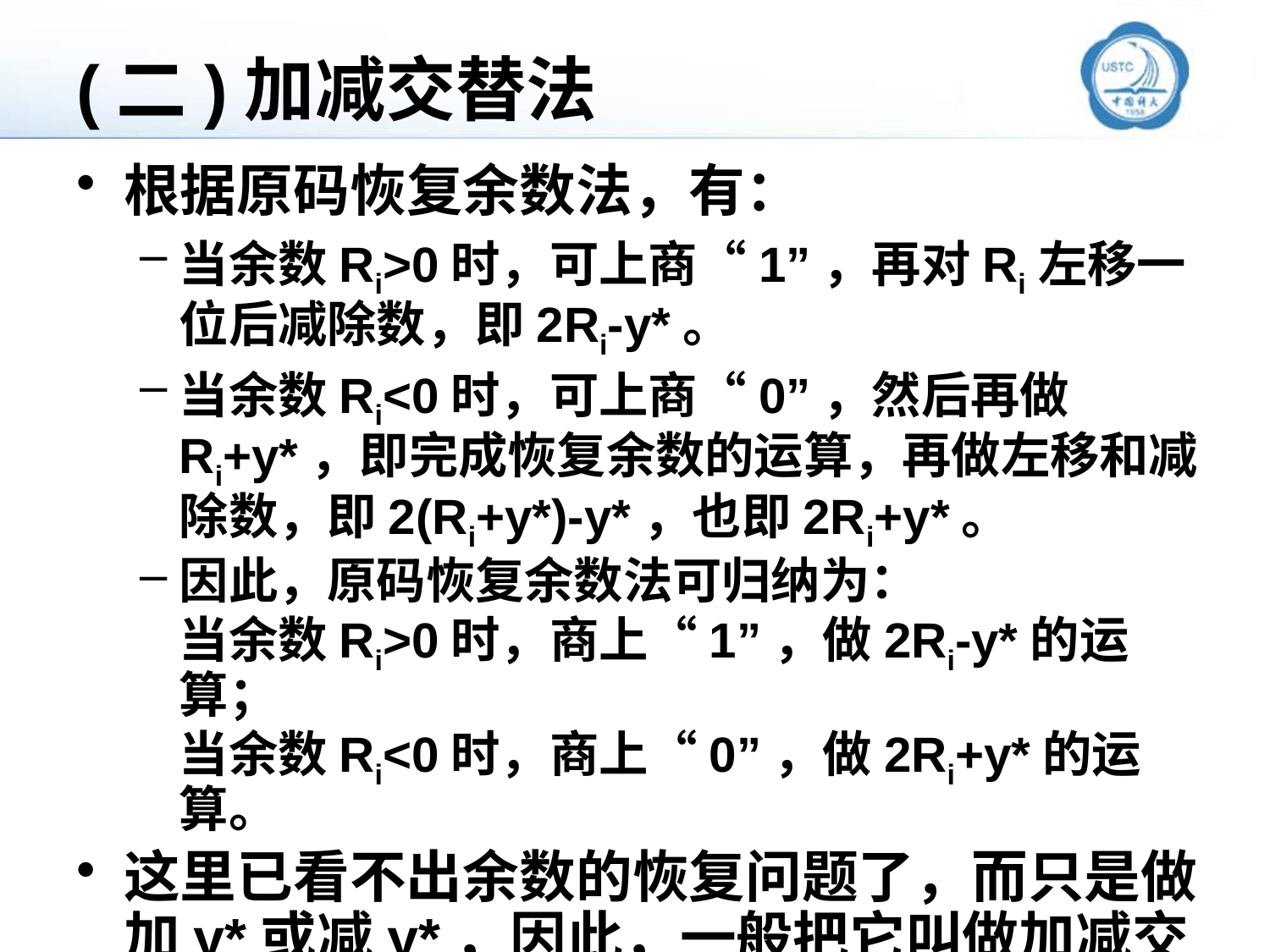

# (二)加减交替法
根据原码恢复余数法，有：
当余数Ri>0时，可上商“1”，再对Ri左移一位后减除数，即2Ri-y*。
当余数Ri<0时，可上商“0”，然后再做Ri+y*，即完成恢复余数的运算，再做左移和减除数，即2(Ri+y*)-y*，也即2Ri+y*。
因此，原码恢复余数法可归纳为：
当余数Ri>0时，商上“1”，做2Ri-y*的运算；
当余数Ri<0时，商上“0”，做2Ri+y*的运算。
这里已看不出余数的恢复问题了，而只是做加y*或减y*，因此，一般把它叫做加减交替法或不恢复余数法。